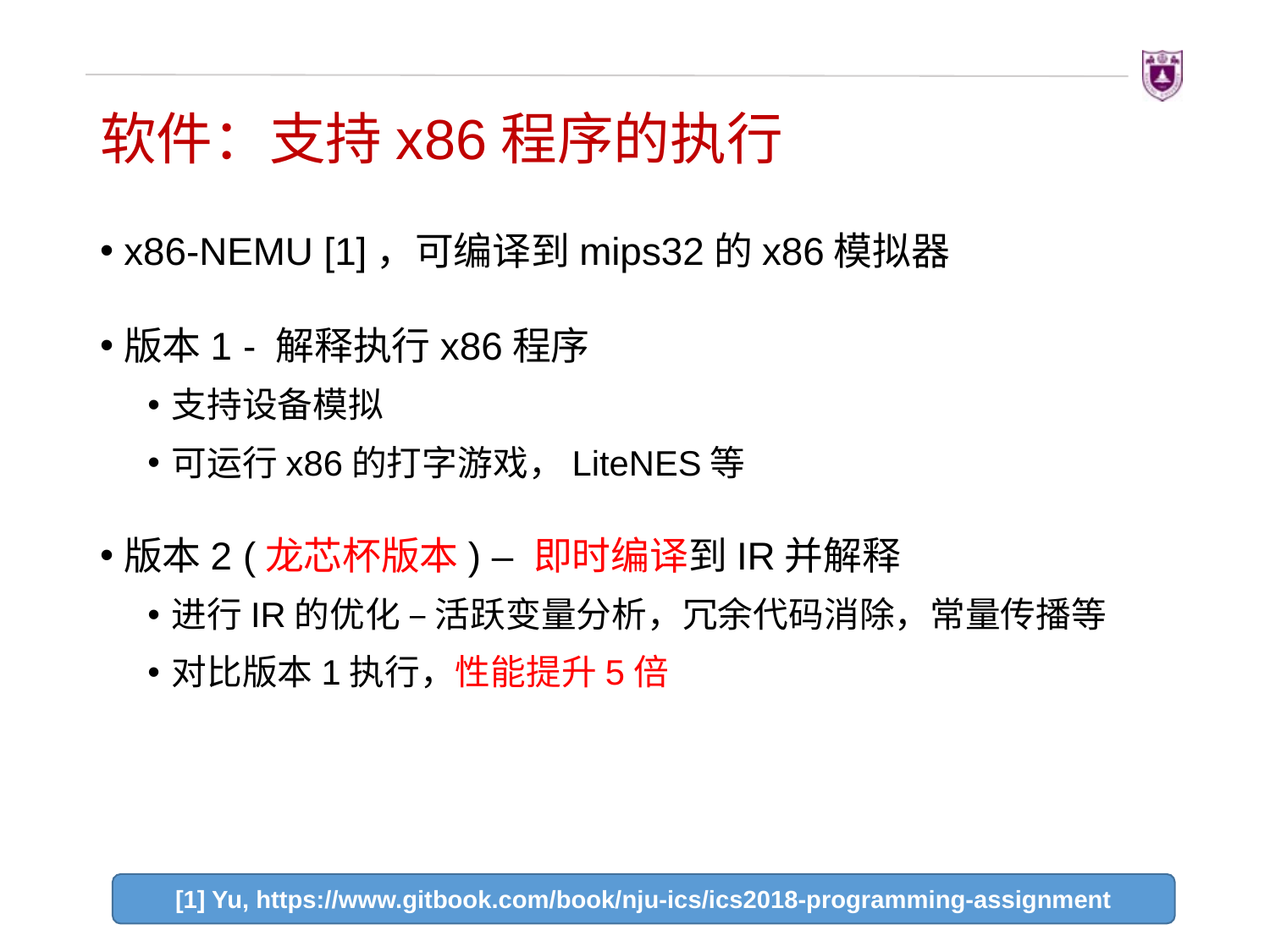

# 软件：支持x86程序的执行
x86-NEMU [1]，可编译到mips32的x86模拟器
版本1 - 解释执行x86程序
支持设备模拟
可运行x86的打字游戏，LiteNES等
版本2 (龙芯杯版本) – 即时编译到IR并解释
进行IR的优化 – 活跃变量分析，冗余代码消除，常量传播等
对比版本1执行，性能提升5倍
[1] Yu, https://www.gitbook.com/book/nju-ics/ics2018-programming-assignment